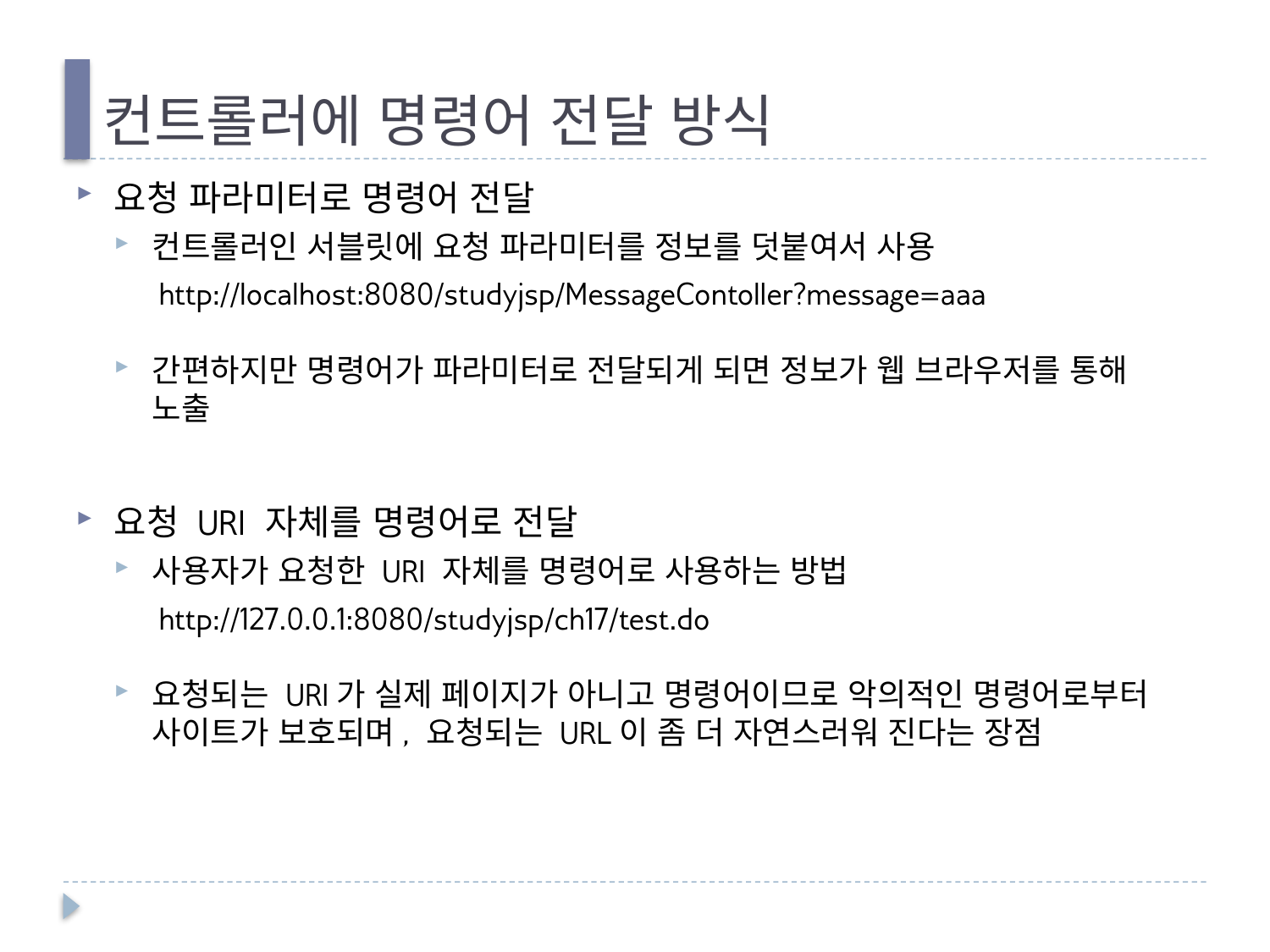

# 컨트롤러에 명령어 전달 방식
요청 파라미터로 명령어 전달
컨트롤러인 서블릿에 요청 파라미터를 정보를 덧붙여서 사용
http://localhost:8080/studyjsp/MessageContoller?message=aaa

간편하지만 명령어가 파라미터로 전달되게 되면 정보가 웹 브라우저를 통해 노출

요청 URI 자체를 명령어로 전달
사용자가 요청한 URI 자체를 명령어로 사용하는 방법
http://127.0.0.1:8080/studyjsp/ch17/test.do

요청되는 URI가 실제 페이지가 아니고 명령어이므로 악의적인 명령어로부터 사이트가 보호되며, 요청되는 URL이 좀 더 자연스러워 진다는 장점